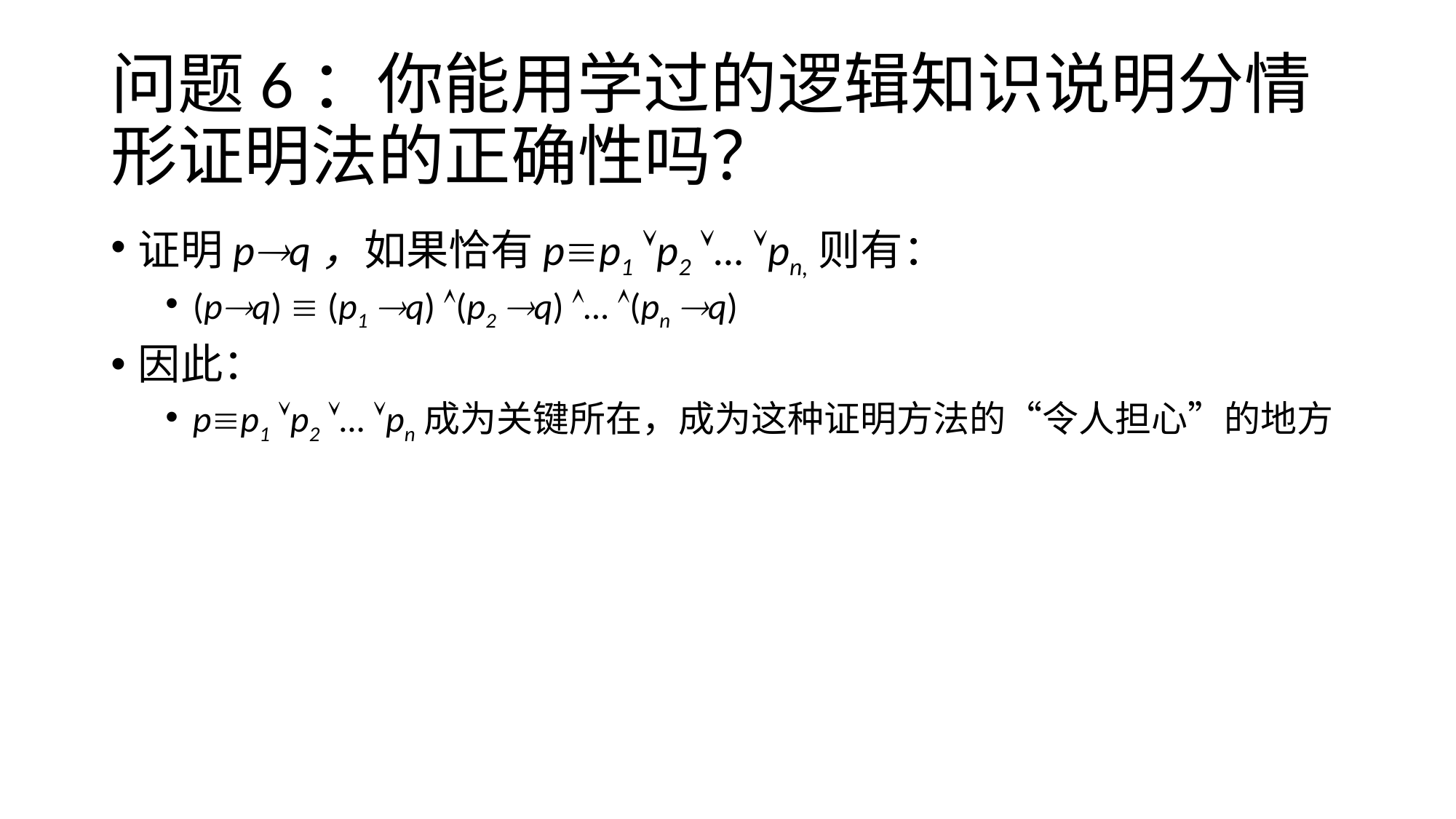

# 问题6：你能用学过的逻辑知识说明分情形证明法的正确性吗？
证明p→q，如果恰有p≡p1 ∨p2 ∨… ∨pn,则有：
(p→q) ≡ (p1 →q) ∧(p2 →q) ∧… ∧(pn →q)
因此：
p≡p1 ∨p2 ∨… ∨pn成为关键所在，成为这种证明方法的“令人担心”的地方